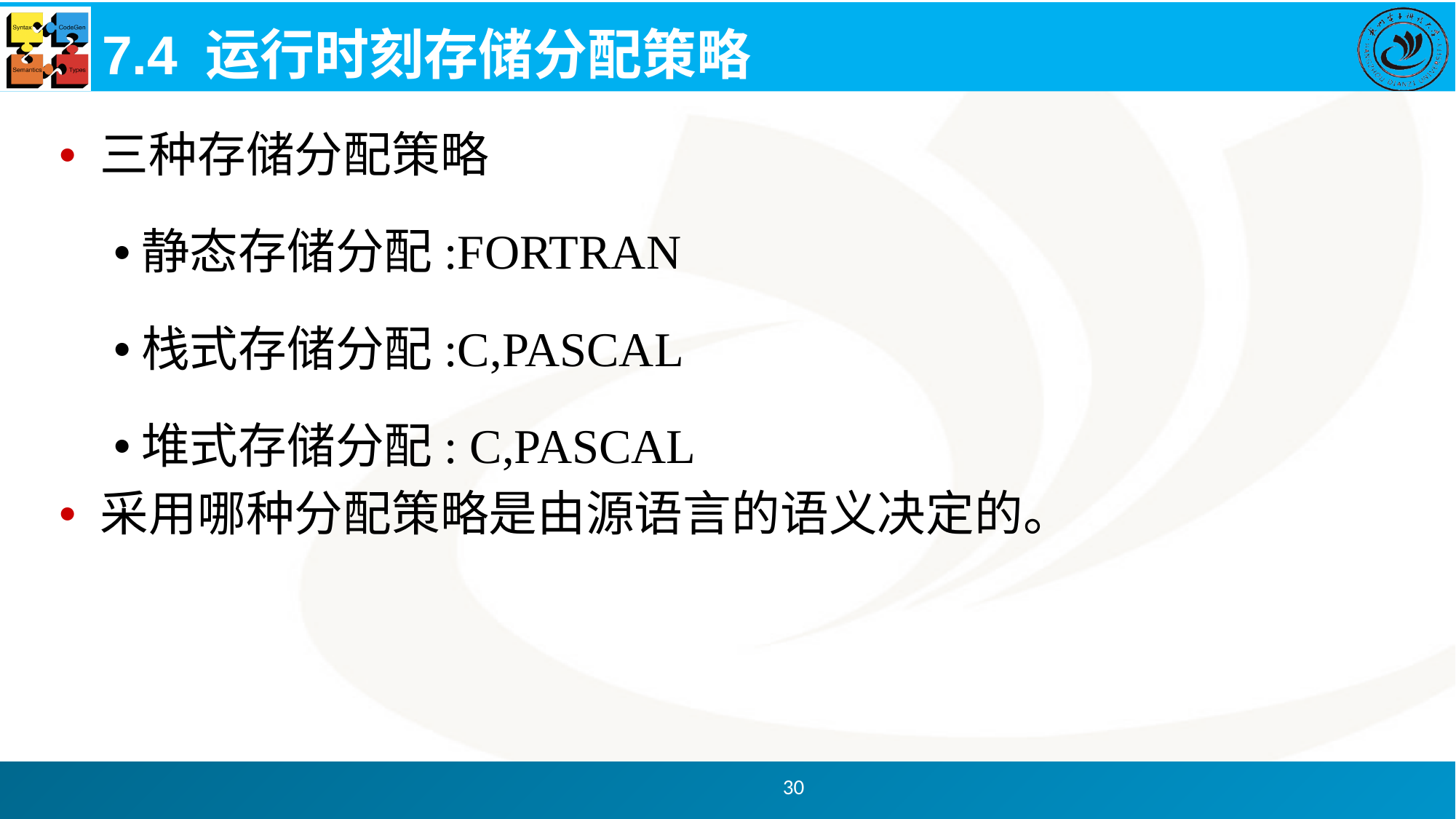

# 7.4 运行时刻存储分配策略
三种存储分配策略
静态存储分配:FORTRAN
栈式存储分配:C,PASCAL
堆式存储分配: C,PASCAL
采用哪种分配策略是由源语言的语义决定的。
30